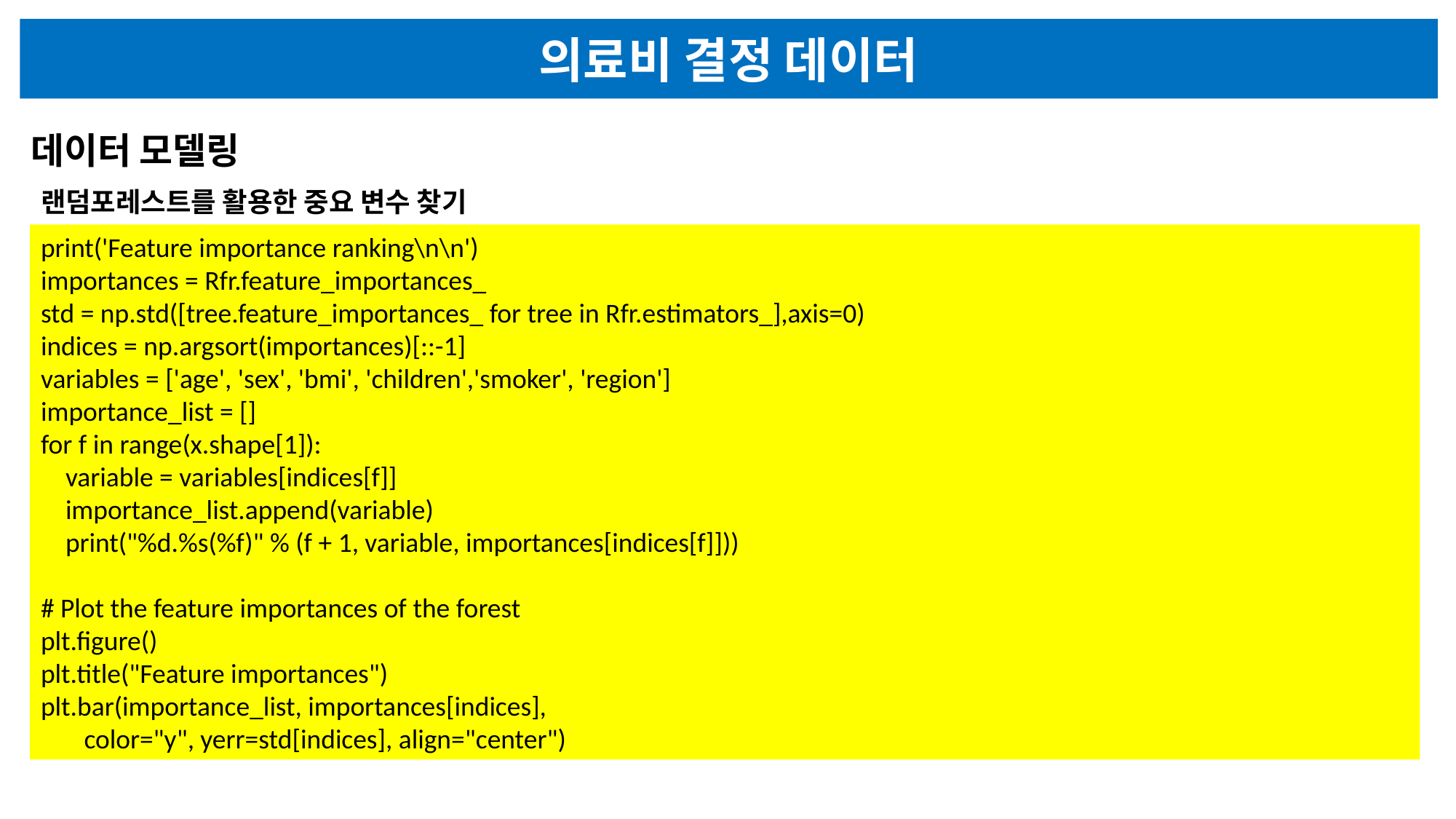

의료비 결정 데이터
데이터 모델링
랜덤포레스트를 활용한 중요 변수 찾기
print('Feature importance ranking\n\n')
importances = Rfr.feature_importances_
std = np.std([tree.feature_importances_ for tree in Rfr.estimators_],axis=0)
indices = np.argsort(importances)[::-1]
variables = ['age', 'sex', 'bmi', 'children','smoker', 'region']
importance_list = []
for f in range(x.shape[1]):
    variable = variables[indices[f]]
    importance_list.append(variable)
    print("%d.%s(%f)" % (f + 1, variable, importances[indices[f]]))

# Plot the feature importances of the forest
plt.figure()
plt.title("Feature importances")
plt.bar(importance_list, importances[indices],
       color="y", yerr=std[indices], align="center")